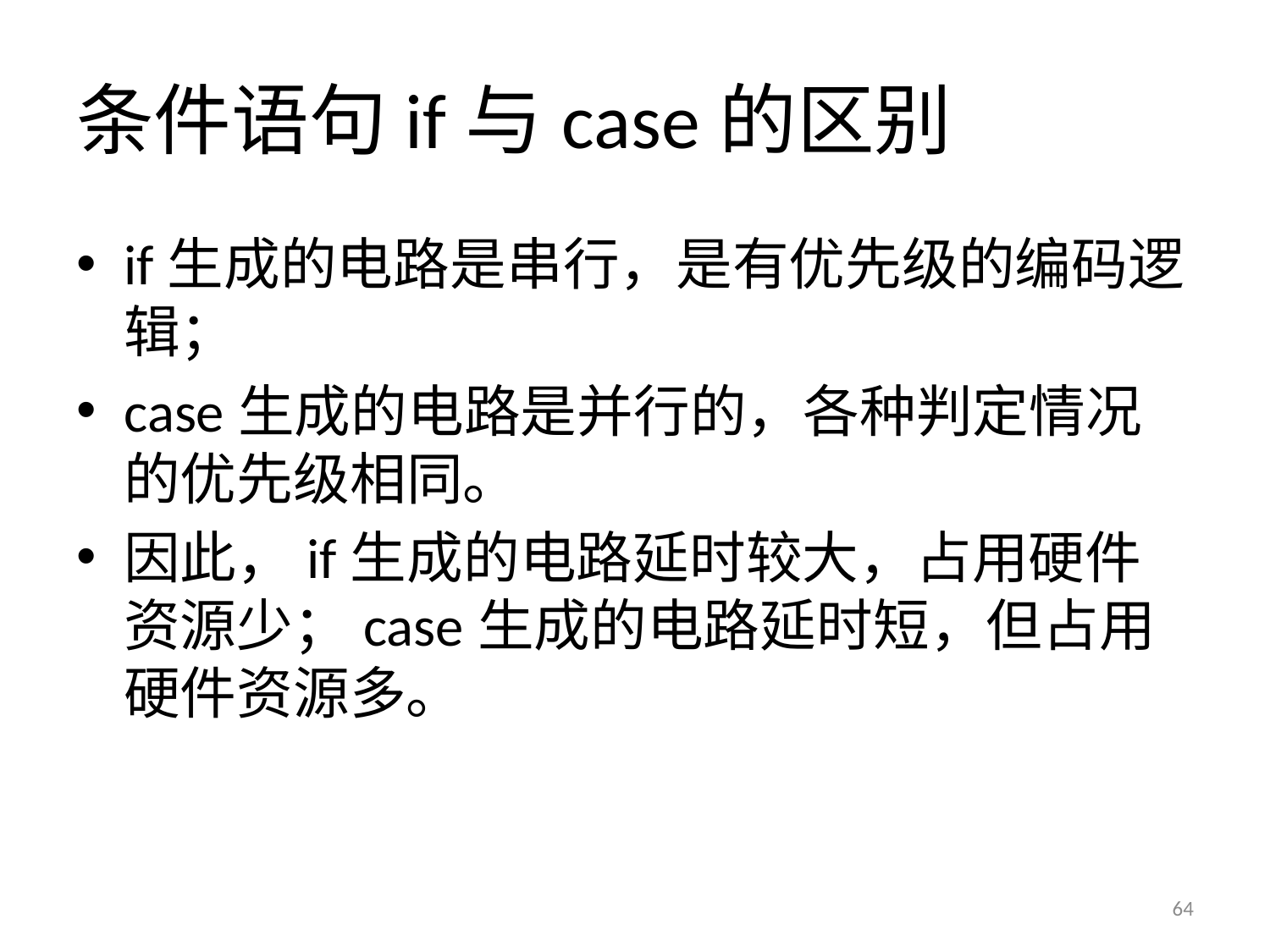

# 条件语句if与case的区别
if生成的电路是串行，是有优先级的编码逻辑；
case生成的电路是并行的，各种判定情况的优先级相同。
因此，if生成的电路延时较大，占用硬件资源少；case生成的电路延时短，但占用硬件资源多。

64